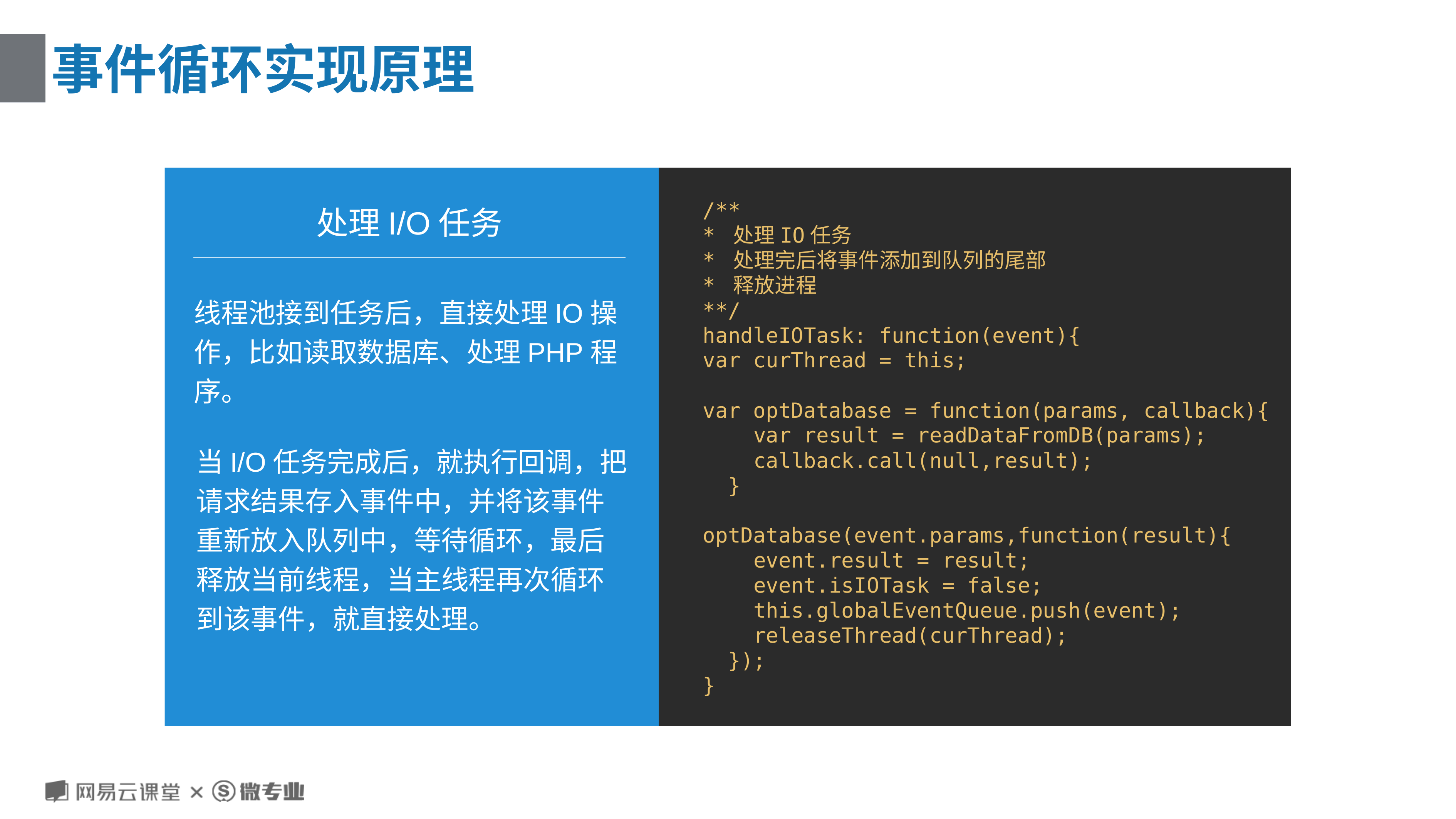

# 事件循环实现原理

/**
* 处理IO任务
* 处理完后将事件添加到队列的尾部
* 释放进程
**/
handleIOTask: function(event){
var curThread = this;

var optDatabase = function(params, callback){
    var result = readDataFromDB(params);
    callback.call(null,result);
  }

optDatabase(event.params,function(result){
    event.result = result;
    event.isIOTask = false;
    this.globalEventQueue.push(event);
    releaseThread(curThread);
  });
}
处理I/O任务

线程池接到任务后，直接处理IO操作，比如读取数据库、处理PHP程序。
当I/O任务完成后，就执行回调，把请求结果存入事件中，并将该事件重新放入队列中，等待循环，最后释放当前线程，当主线程再次循环到该事件，就直接处理。